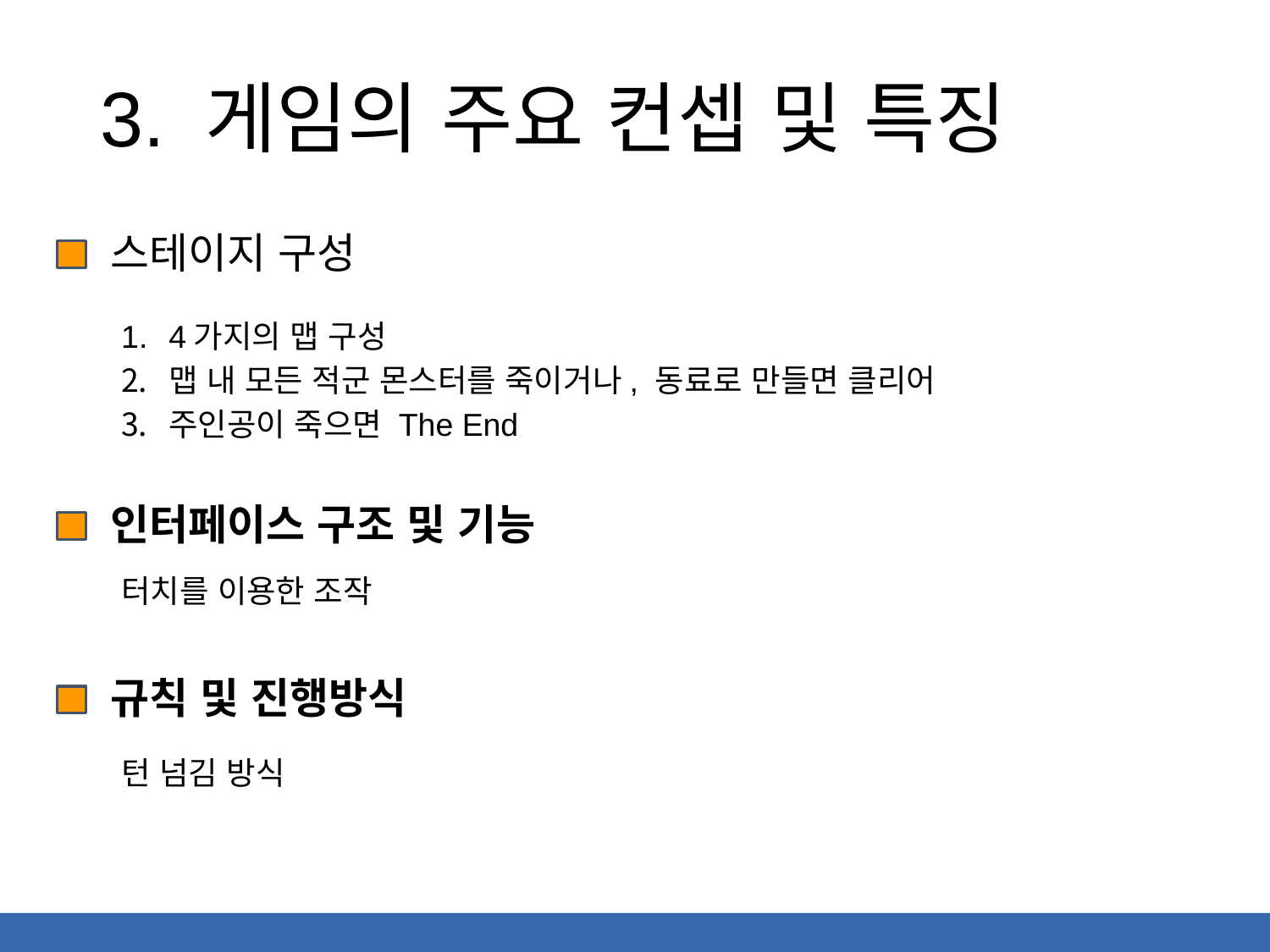

3. 게임의 주요 컨셉 및 특징
스테이지 구성

4가지의 맵 구성
맵 내 모든 적군 몬스터를 죽이거나, 동료로 만들면 클리어
주인공이 죽으면 The End

인터페이스 구조 및 기능

터치를 이용한 조작
규칙 및 진행방식

턴 넘김 방식